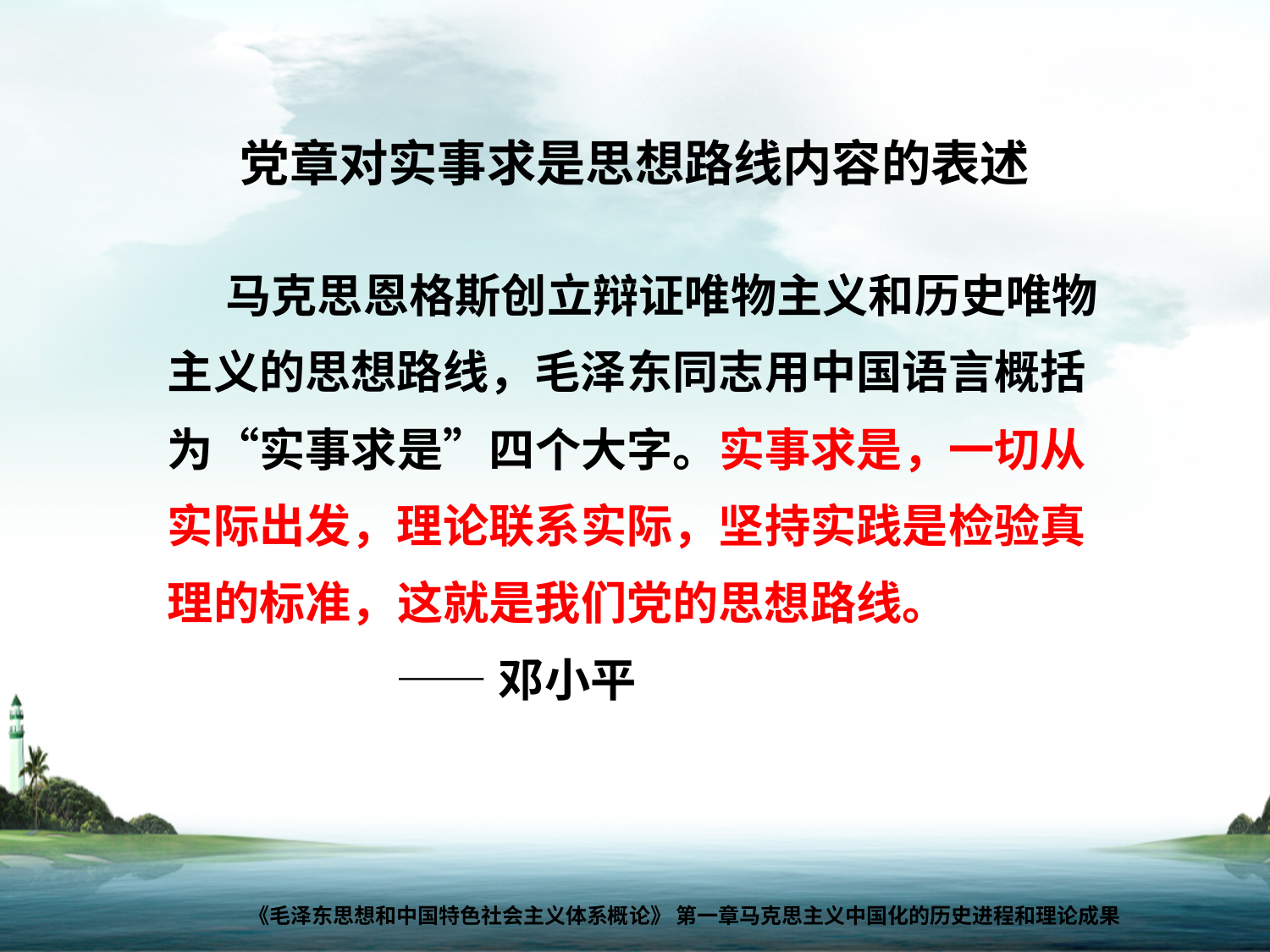

# 党章对实事求是思想路线内容的表述
       马克思恩格斯创立辩证唯物主义和历史唯物主义的思想路线，毛泽东同志用中国语言概括为“实事求是”四个大字。实事求是，一切从实际出发，理论联系实际，坚持实践是检验真理的标准，这就是我们党的思想路线。
                      ——邓小平
《毛泽东思想和中国特色社会主义体系概论》 第一章马克思主义中国化的历史进程和理论成果